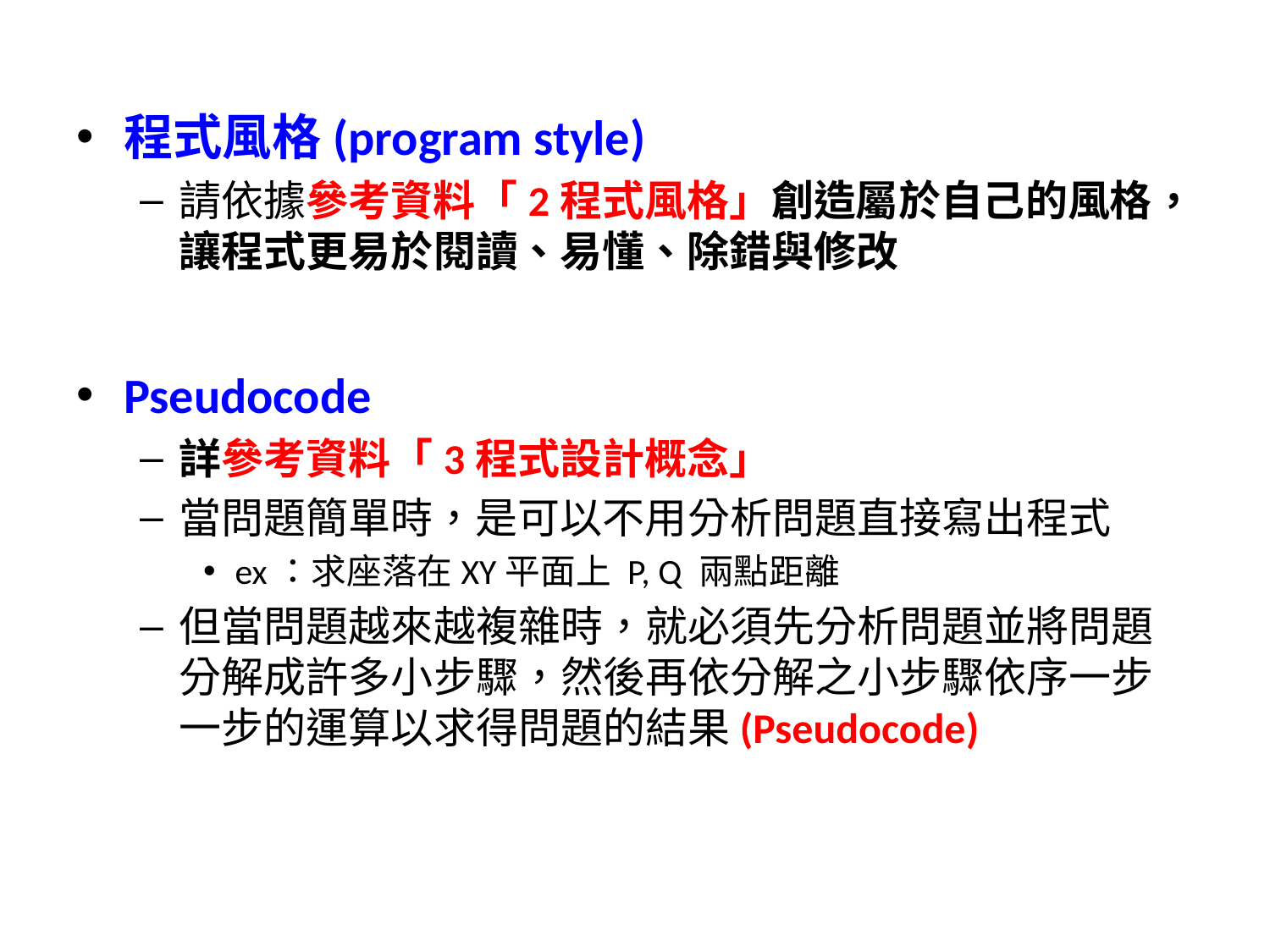

程式風格(program style)
請依據參考資料「2程式風格」創造屬於自己的風格，讓程式更易於閱讀、易懂、除錯與修改

Pseudocode
詳參考資料「3程式設計概念」
當問題簡單時，是可以不用分析問題直接寫出程式
ex：求座落在XY平面上 P, Q 兩點距離
但當問題越來越複雜時，就必須先分析問題並將問題分解成許多小步驟，然後再依分解之小步驟依序一步一步的運算以求得問題的結果(Pseudocode)